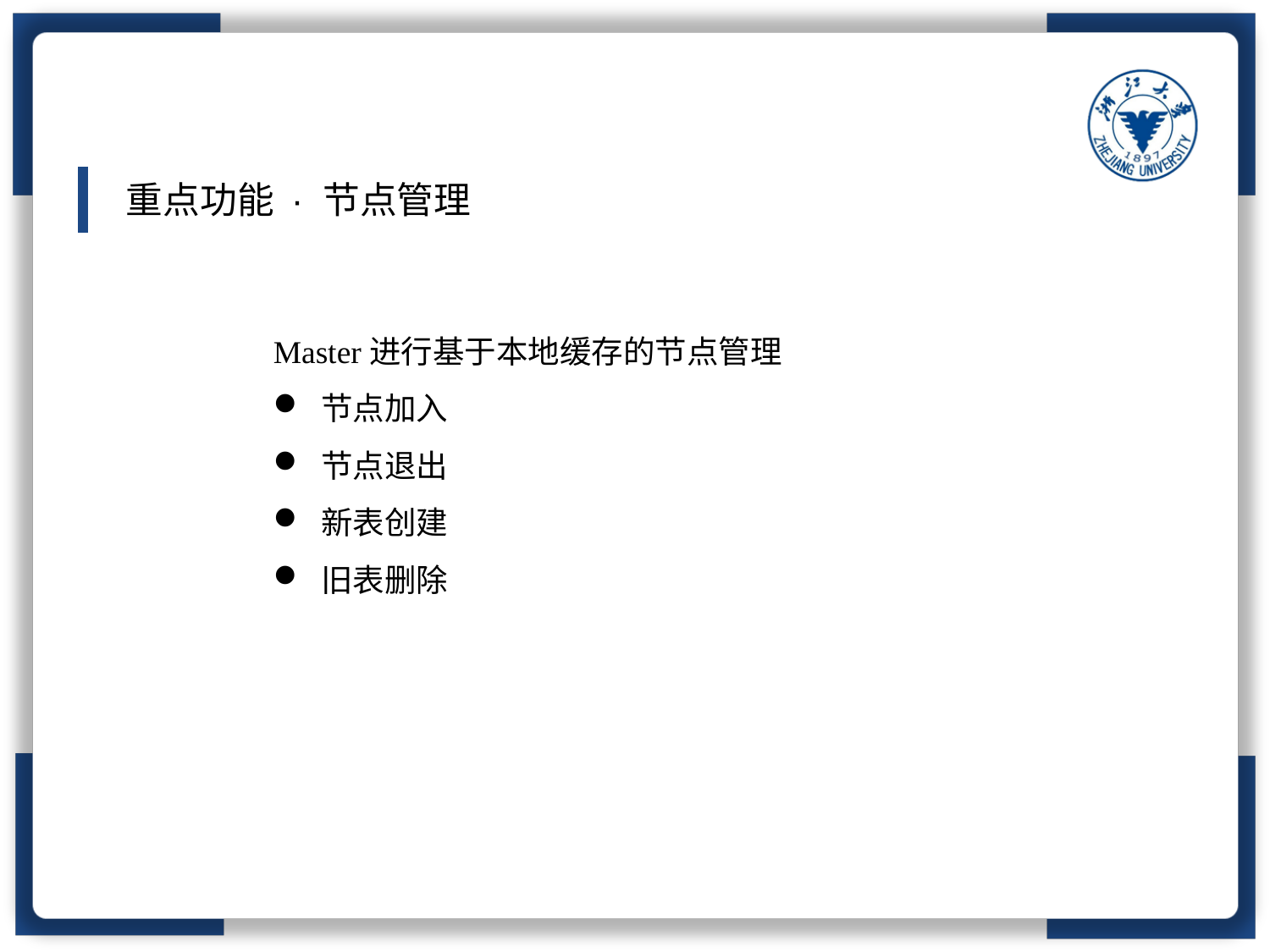

重点功能 · 节点管理
Master进行基于本地缓存的节点管理
节点加入
节点退出
新表创建
旧表删除